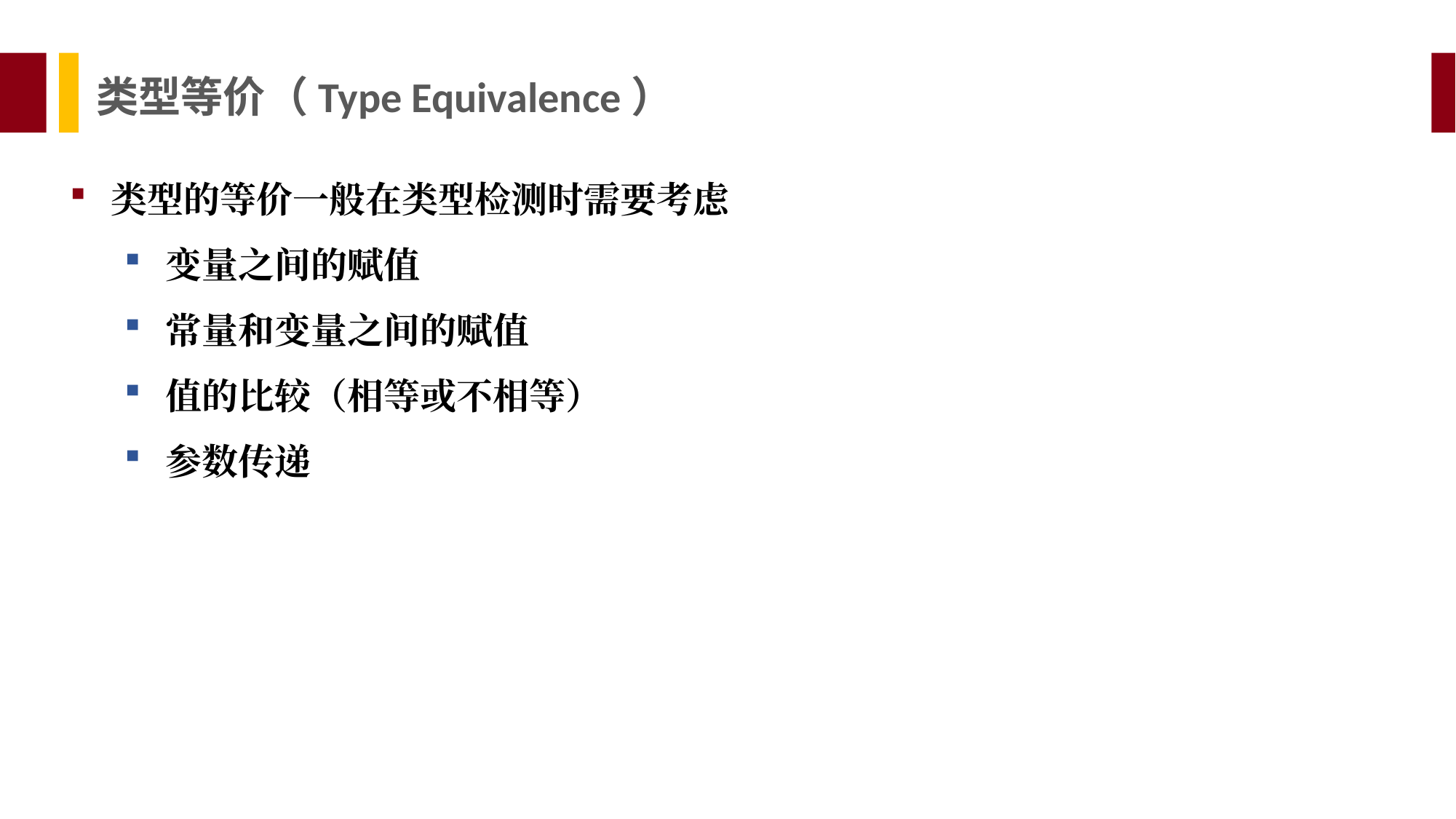

类型等价（Type Equivalence）
类型的等价一般在类型检测时需要考虑
变量之间的赋值
常量和变量之间的赋值
值的比较（相等或不相等）
参数传递